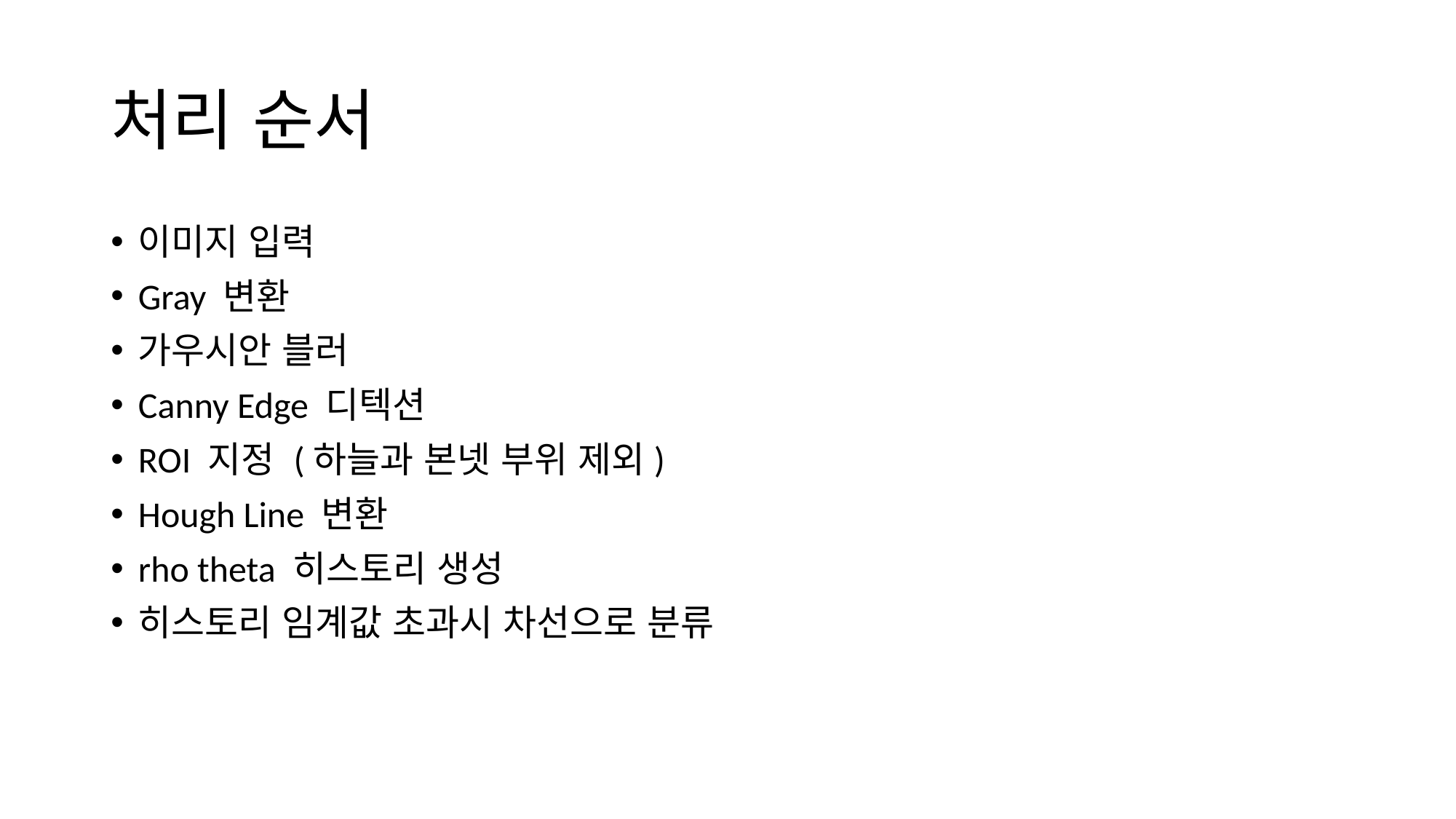

# 처리 순서
이미지 입력
Gray 변환
가우시안 블러
Canny Edge 디텍션
ROI 지정 (하늘과 본넷 부위 제외)
Hough Line 변환
rho theta 히스토리 생성
히스토리 임계값 초과시 차선으로 분류